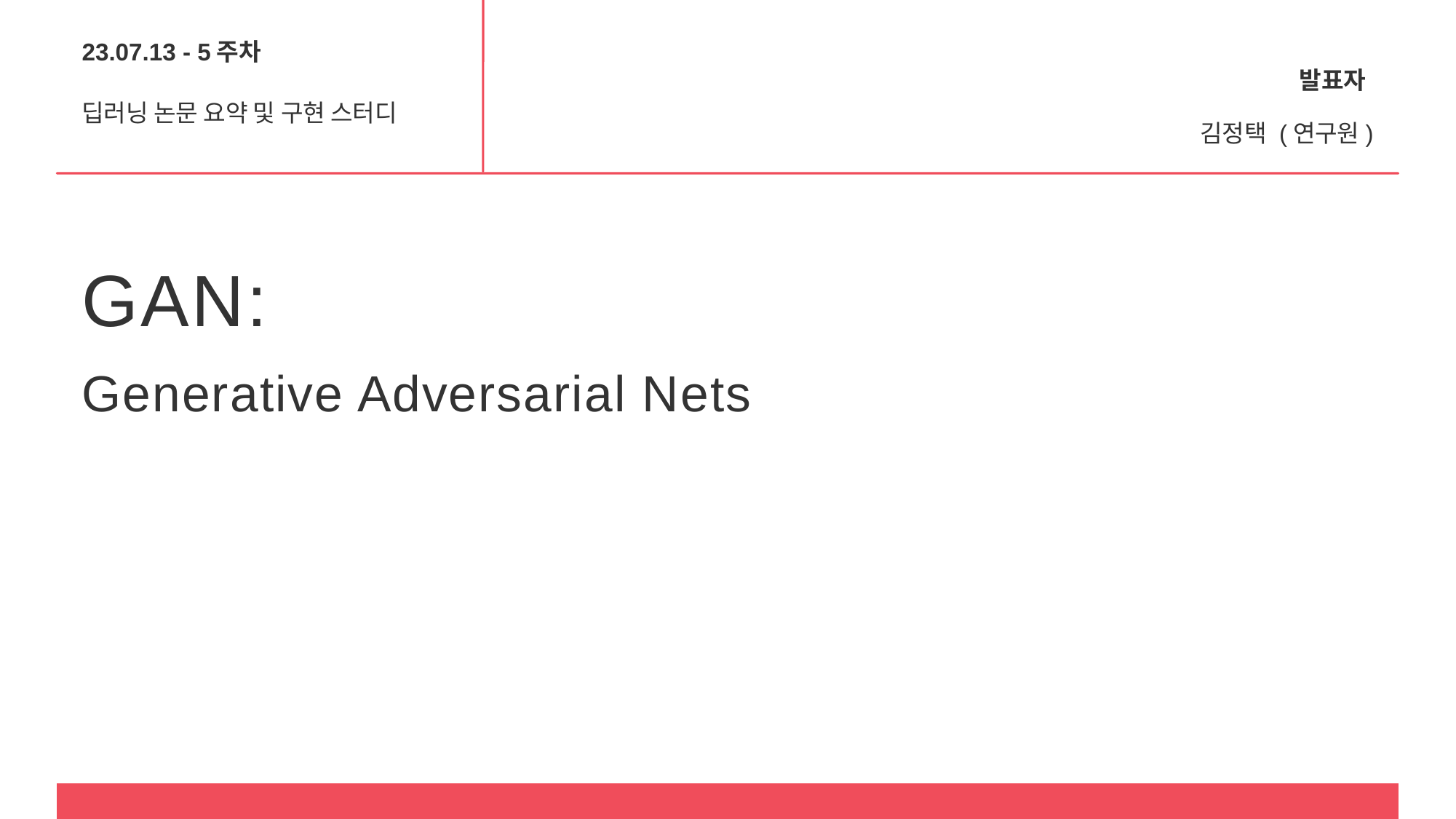

23.07.13 - 5주차
발표자

딥러닝 논문 요약 및 구현 스터디
김정택 (연구원)

GAN:
Generative Adversarial Nets